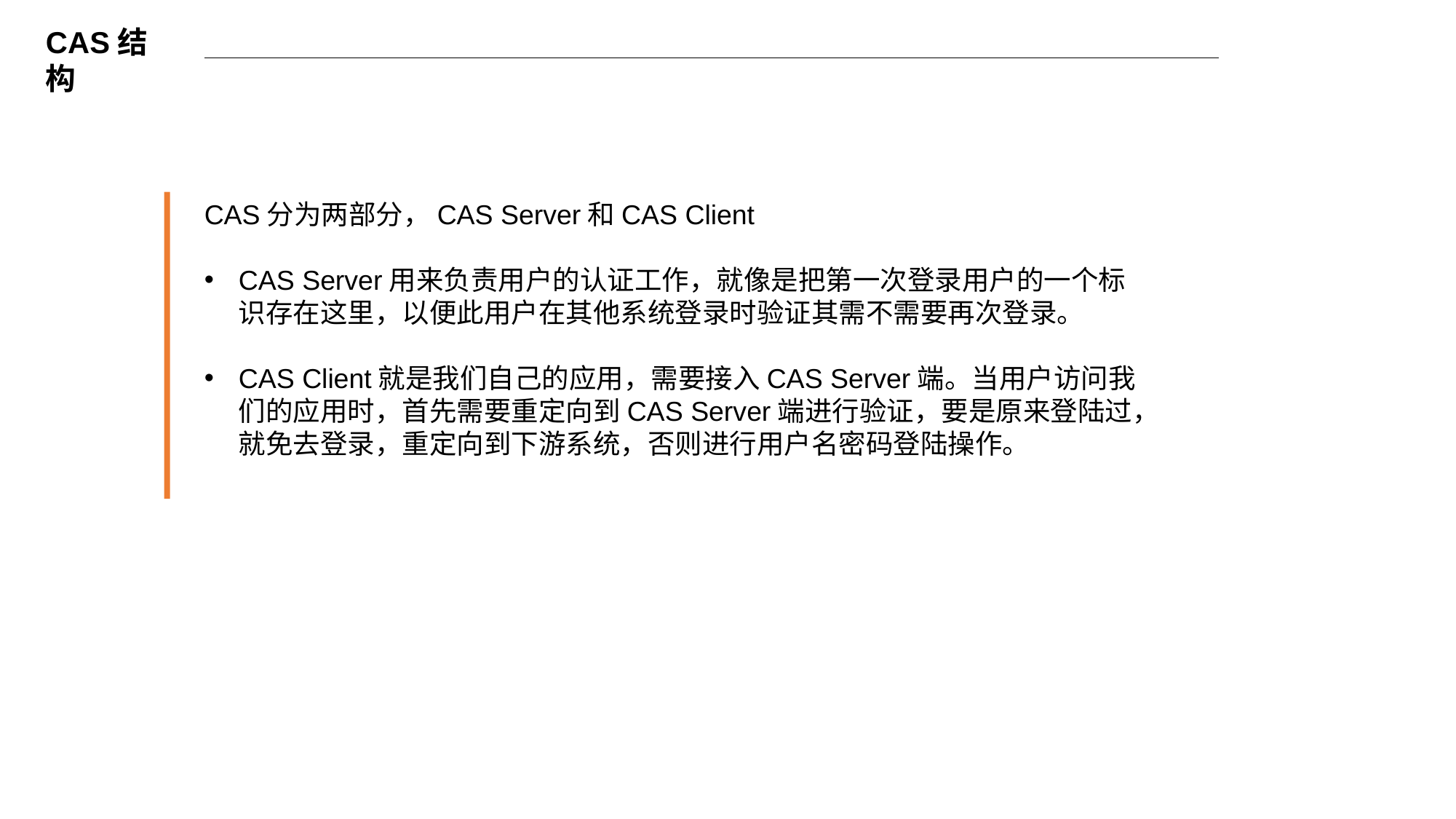

CAS结构

CAS分为两部分，CAS Server和CAS Client

CAS Server用来负责用户的认证工作，就像是把第一次登录用户的一个标识存在这里，以便此用户在其他系统登录时验证其需不需要再次登录。
CAS Client就是我们自己的应用，需要接入CAS Server端。当用户访问我们的应用时，首先需要重定向到CAS Server端进行验证，要是原来登陆过，就免去登录，重定向到下游系统，否则进行用户名密码登陆操作。